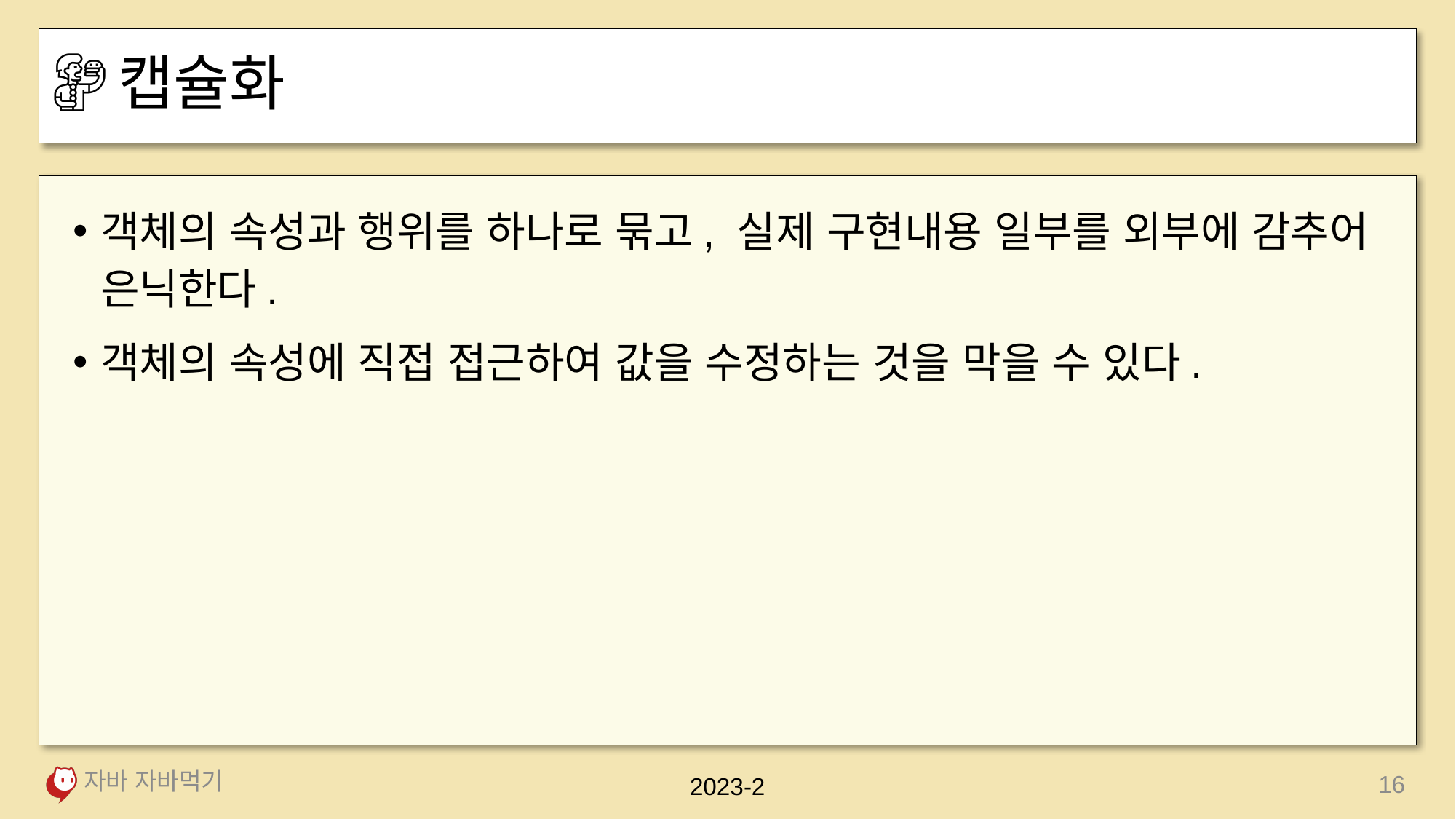

# 캡슐화
객체의 속성과 행위를 하나로 묶고, 실제 구현내용 일부를 외부에 감추어 은닉한다.
객체의 속성에 직접 접근하여 값을 수정하는 것을 막을 수 있다.

자바 자바먹기
16